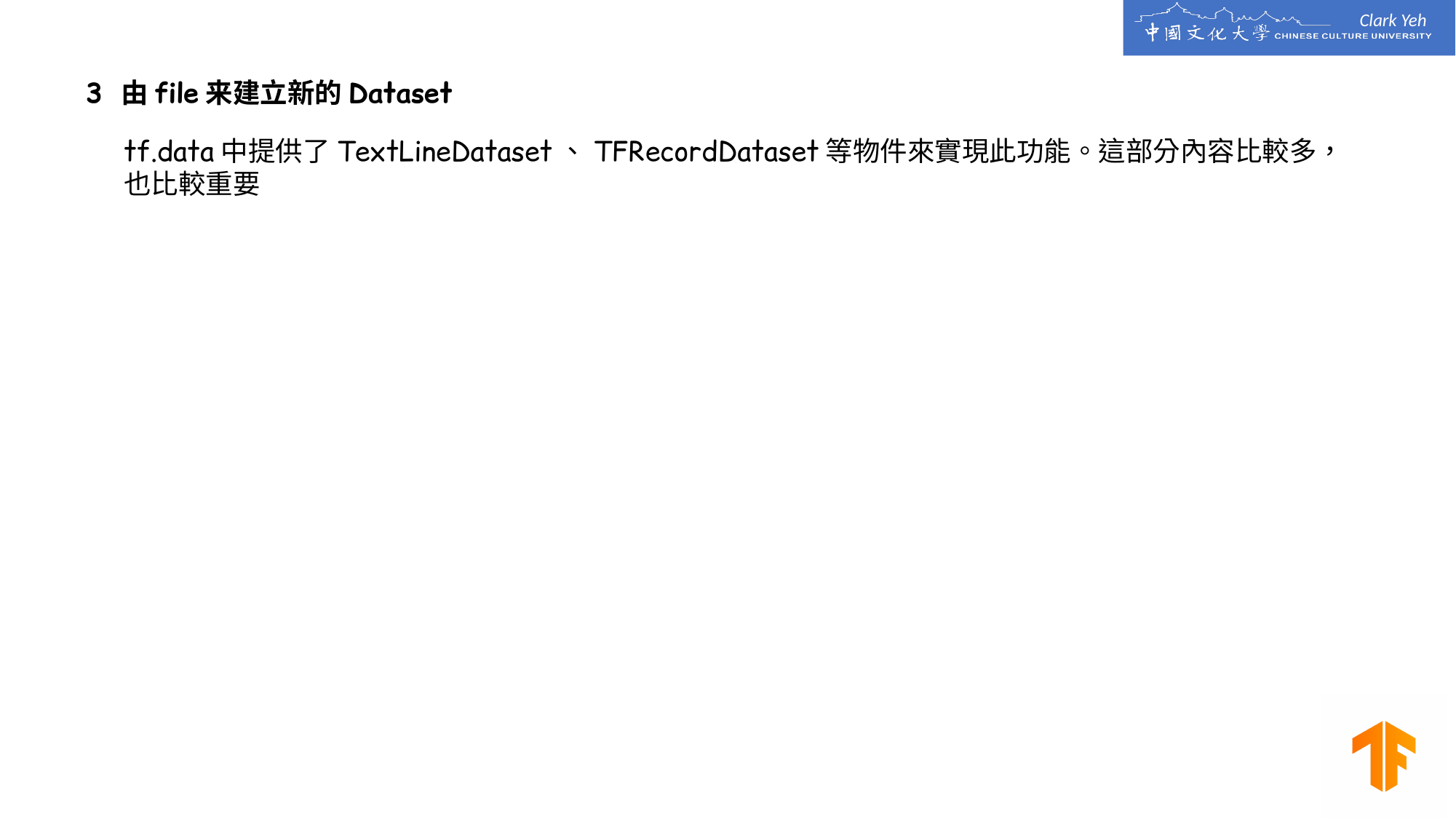

3 由file来建立新的Dataset
tf.data中提供了TextLineDataset、TFRecordDataset等物件來實現此功能。這部分內容比較多，也比較重要